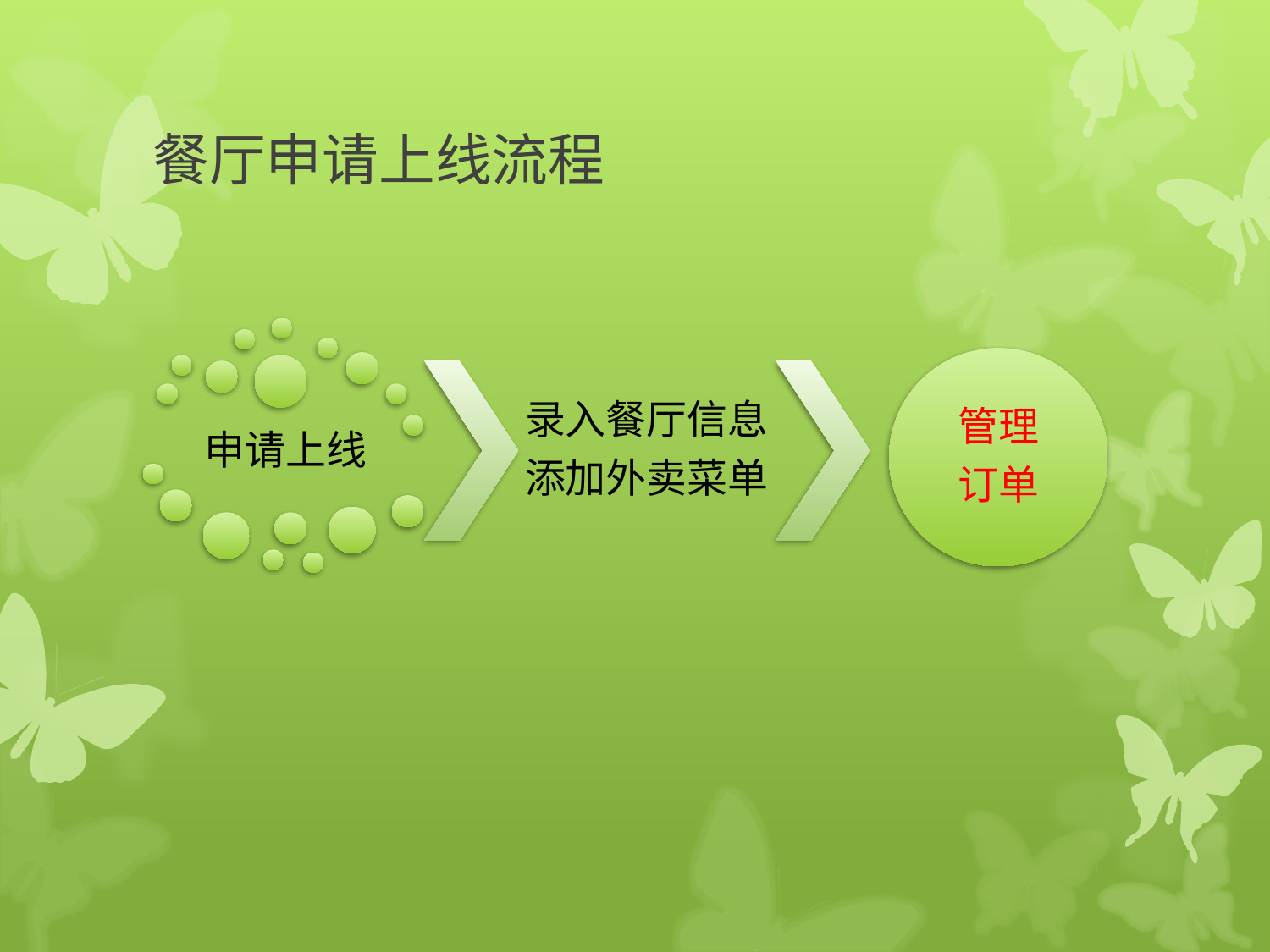

# 餐厅申请上线流程
申请上线
录入餐厅信息
添加外卖菜单
管理
订单